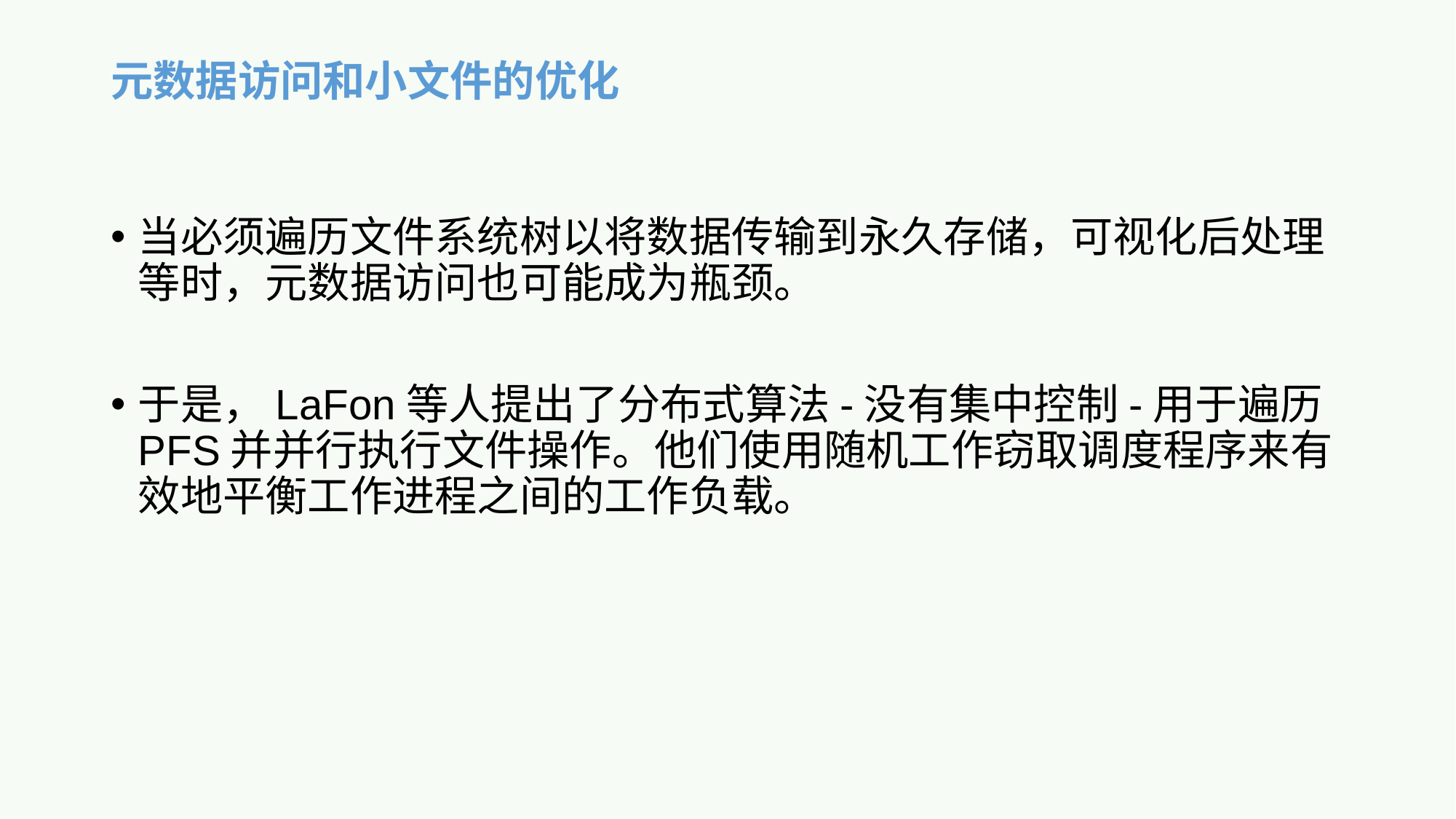

# 元数据访问和小文件的优化

当必须遍历文件系统树以将数据传输到永久存储，可视化后处理等时，元数据访问也可能成为瓶颈。

于是，LaFon等人提出了分布式算法-没有集中控制-用于遍历PFS并并行执行文件操作。他们使用随机工作窃取调度程序来有效地平衡工作进程之间的工作负载。